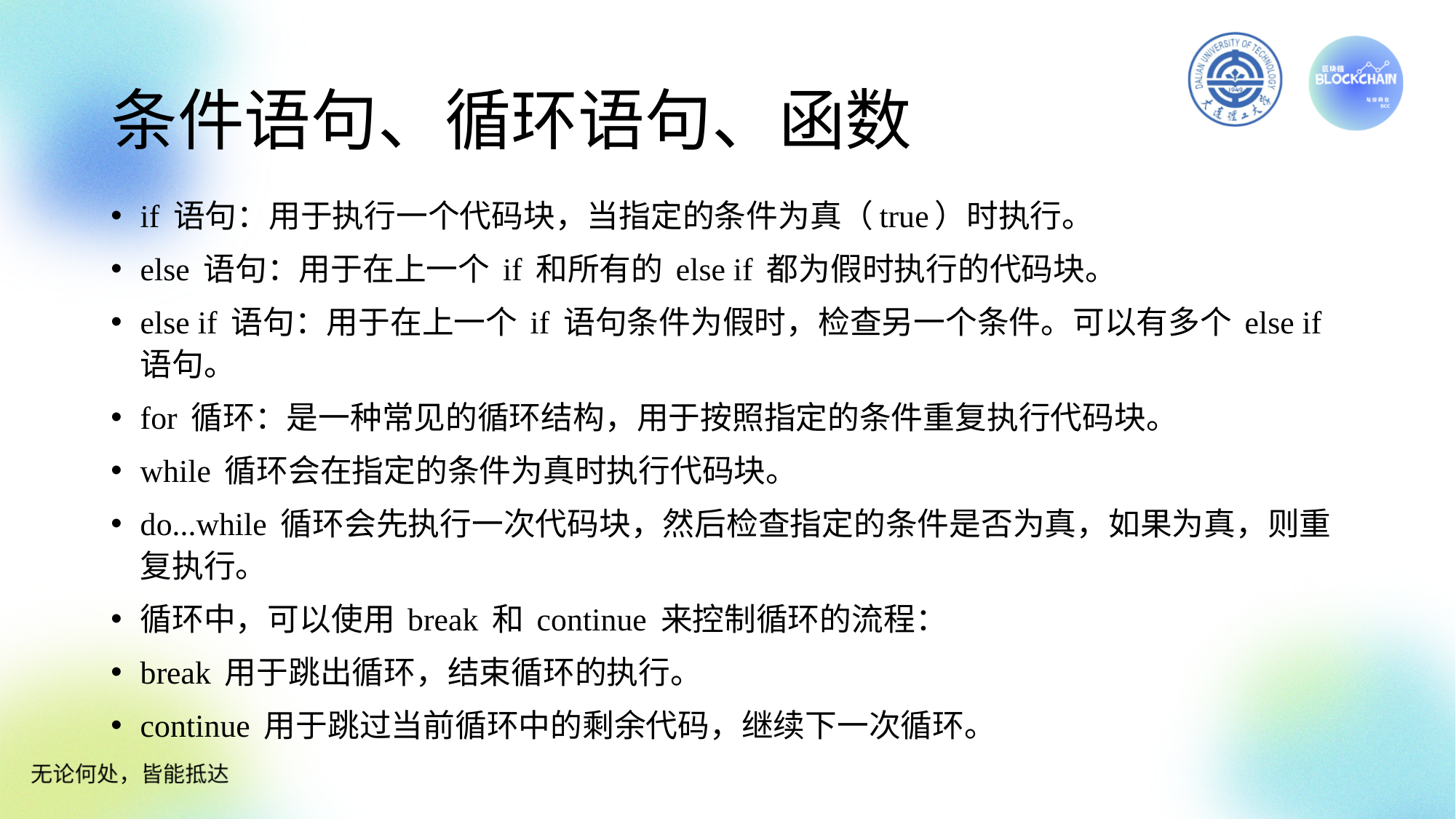

# 条件语句、循环语句、函数
if 语句：用于执行一个代码块，当指定的条件为真（true）时执行。
else 语句：用于在上一个 if 和所有的 else if 都为假时执行的代码块。
else if 语句：用于在上一个 if 语句条件为假时，检查另一个条件。可以有多个 else if 语句。
for 循环：是一种常见的循环结构，用于按照指定的条件重复执行代码块。
while 循环会在指定的条件为真时执行代码块。
do...while 循环会先执行一次代码块，然后检查指定的条件是否为真，如果为真，则重复执行。
循环中，可以使用 break 和 continue 来控制循环的流程：
break 用于跳出循环，结束循环的执行。
continue 用于跳过当前循环中的剩余代码，继续下一次循环。